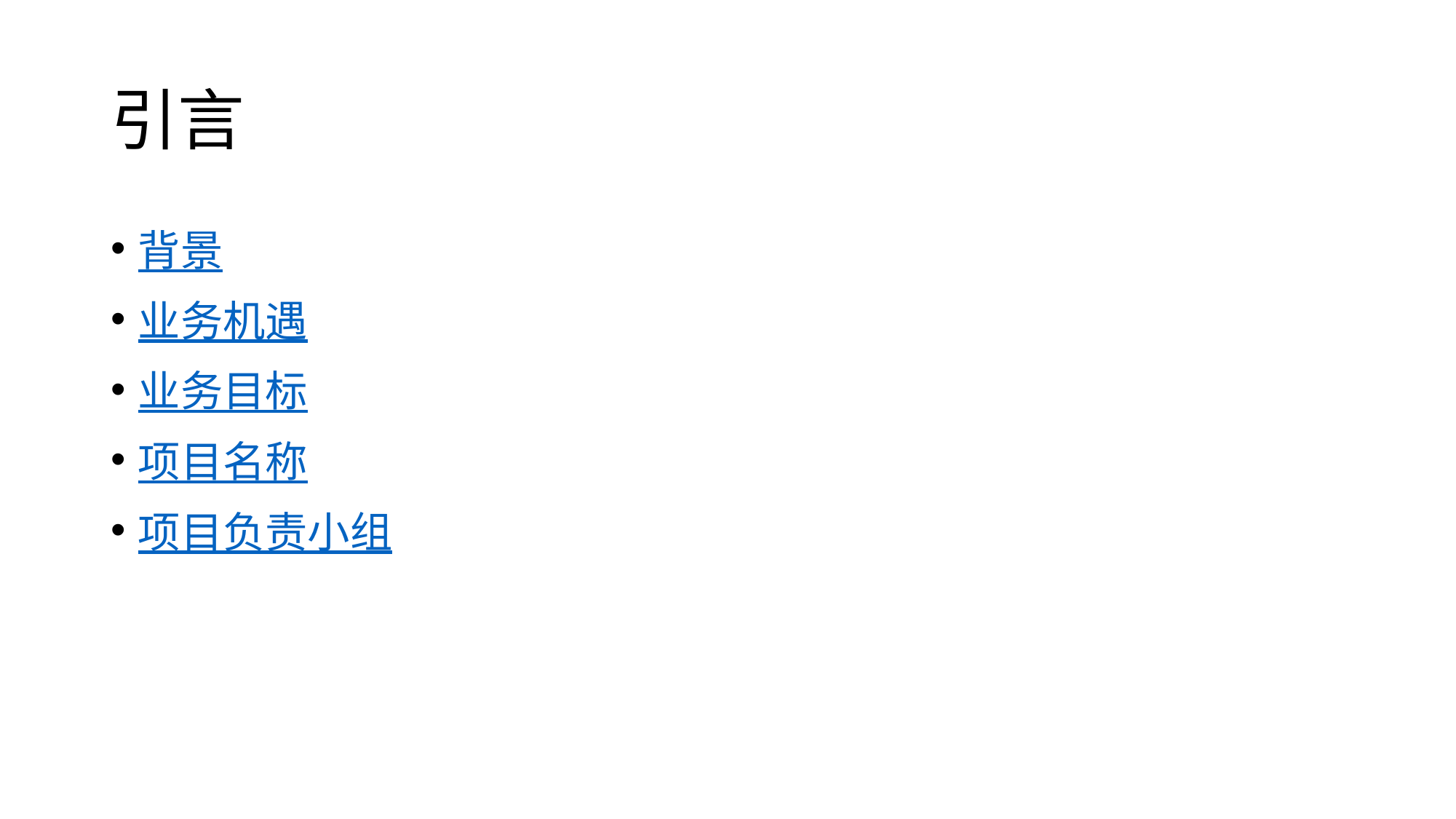

# 引言
背景
业务机遇
业务目标
项目名称
项目负责小组